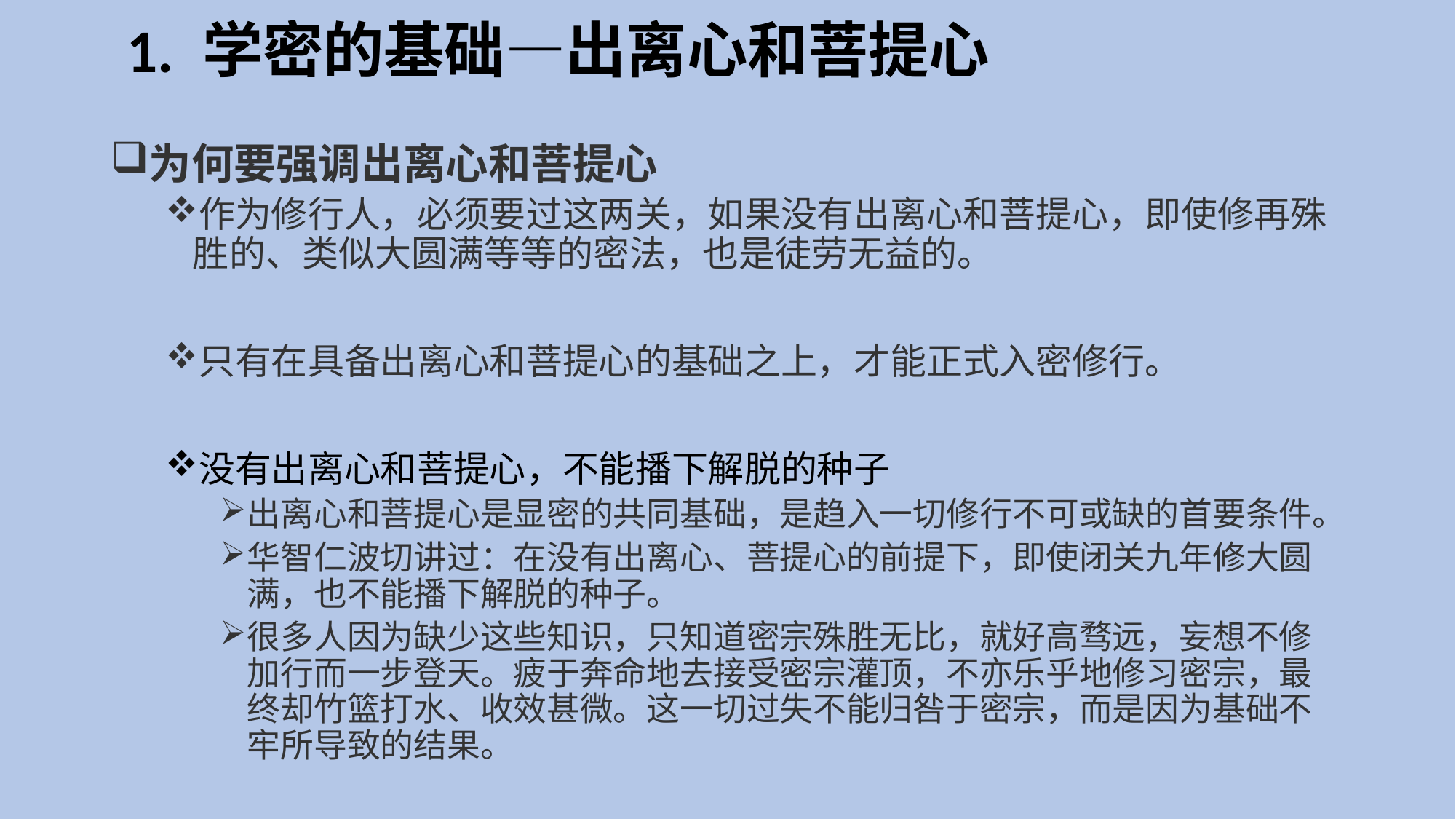

# 1. 学密的基础—出离心和菩提心
为何要强调出离心和菩提心
作为修行人，必须要过这两关，如果没有出离心和菩提心，即使修再殊胜的、类似大圆满等等的密法，也是徒劳无益的。

只有在具备出离心和菩提心的基础之上，才能正式入密修行。

没有出离心和菩提心，不能播下解脱的种子
出离心和菩提心是显密的共同基础，是趋入一切修行不可或缺的首要条件。
华智仁波切讲过：在没有出离心、菩提心的前提下，即使闭关九年修大圆满，也不能播下解脱的种子。
很多人因为缺少这些知识，只知道密宗殊胜无比，就好高骛远，妄想不修加行而一步登天。疲于奔命地去接受密宗灌顶，不亦乐乎地修习密宗，最终却竹篮打水、收效甚微。这一切过失不能归咎于密宗，而是因为基础不牢所导致的结果。